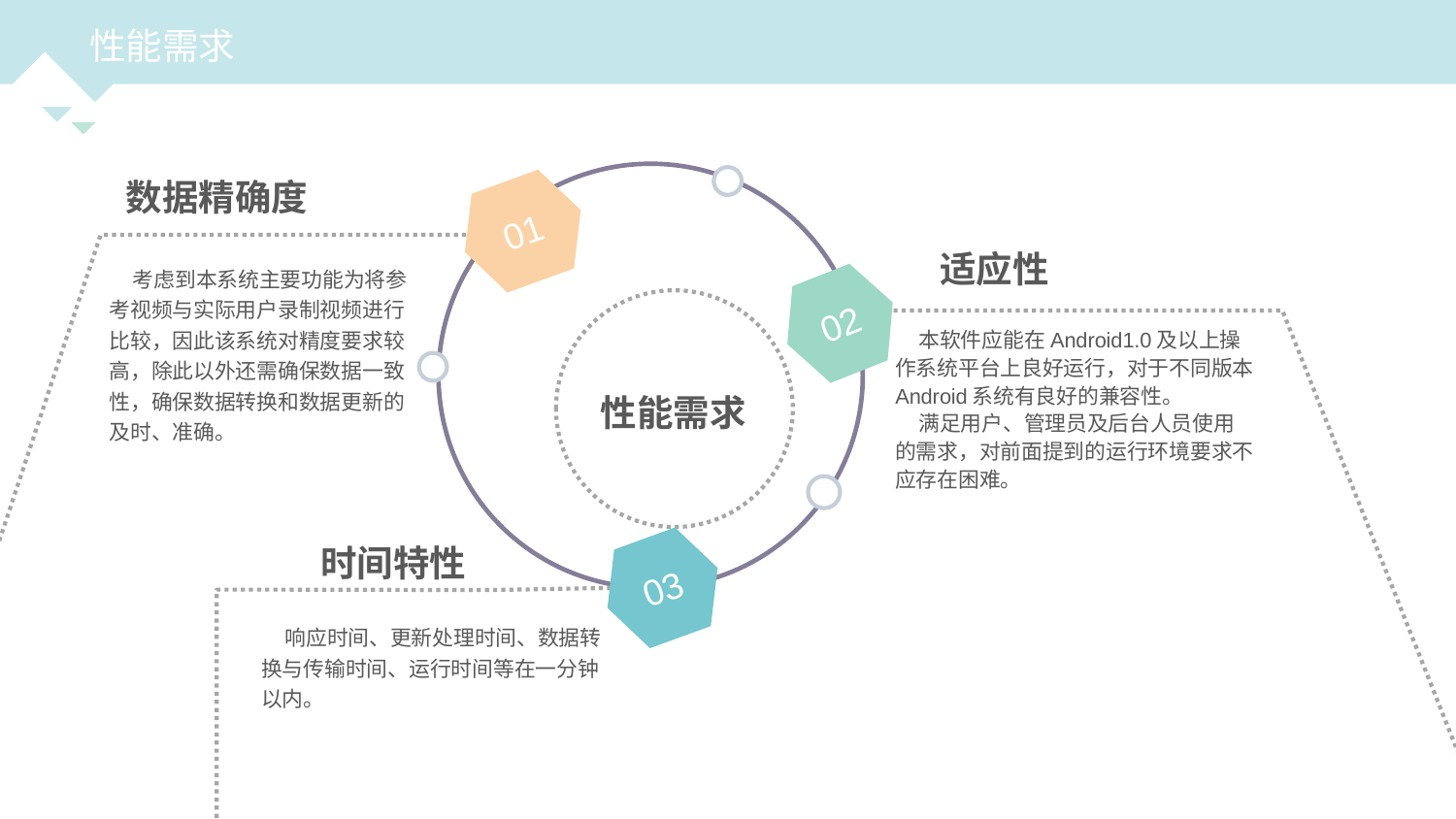

性能需求

数据精确度
01

适应性
    考虑到本系统主要功能为将参考视频与实际用户录制视频进行比较，因此该系统对精度要求较高，除此以外还需确保数据一致性，确保数据转换和数据更新的及时、准确。
02

性能需求

    本软件应能在Android1.0及以上操作系统平台上良好运行，对于不同版本Android系统有良好的兼容性。
    满足用户、管理员及后台人员使用的需求，对前面提到的运行环境要求不应存在困难。
时间特性
03

    响应时间、更新处理时间、数据转换与传输时间、运行时间等在一分钟以内。